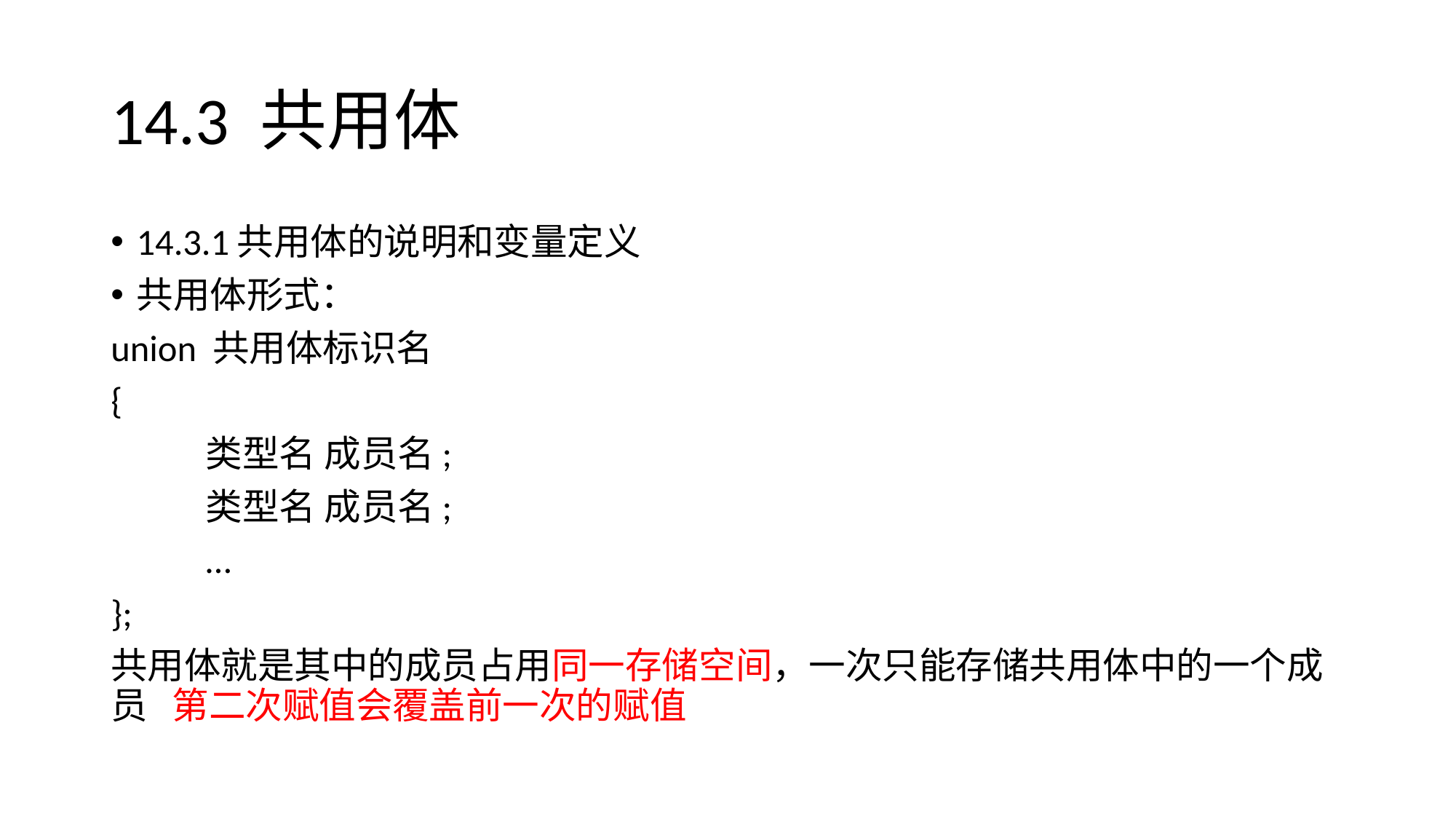

# 14.3 共用体
14.3.1共用体的说明和变量定义
共用体形式：
union 共用体标识名
{
	类型名 成员名;
	类型名 成员名;
	…
};
共用体就是其中的成员占用同一存储空间，一次只能存储共用体中的一个成员   第二次赋值会覆盖前一次的赋值